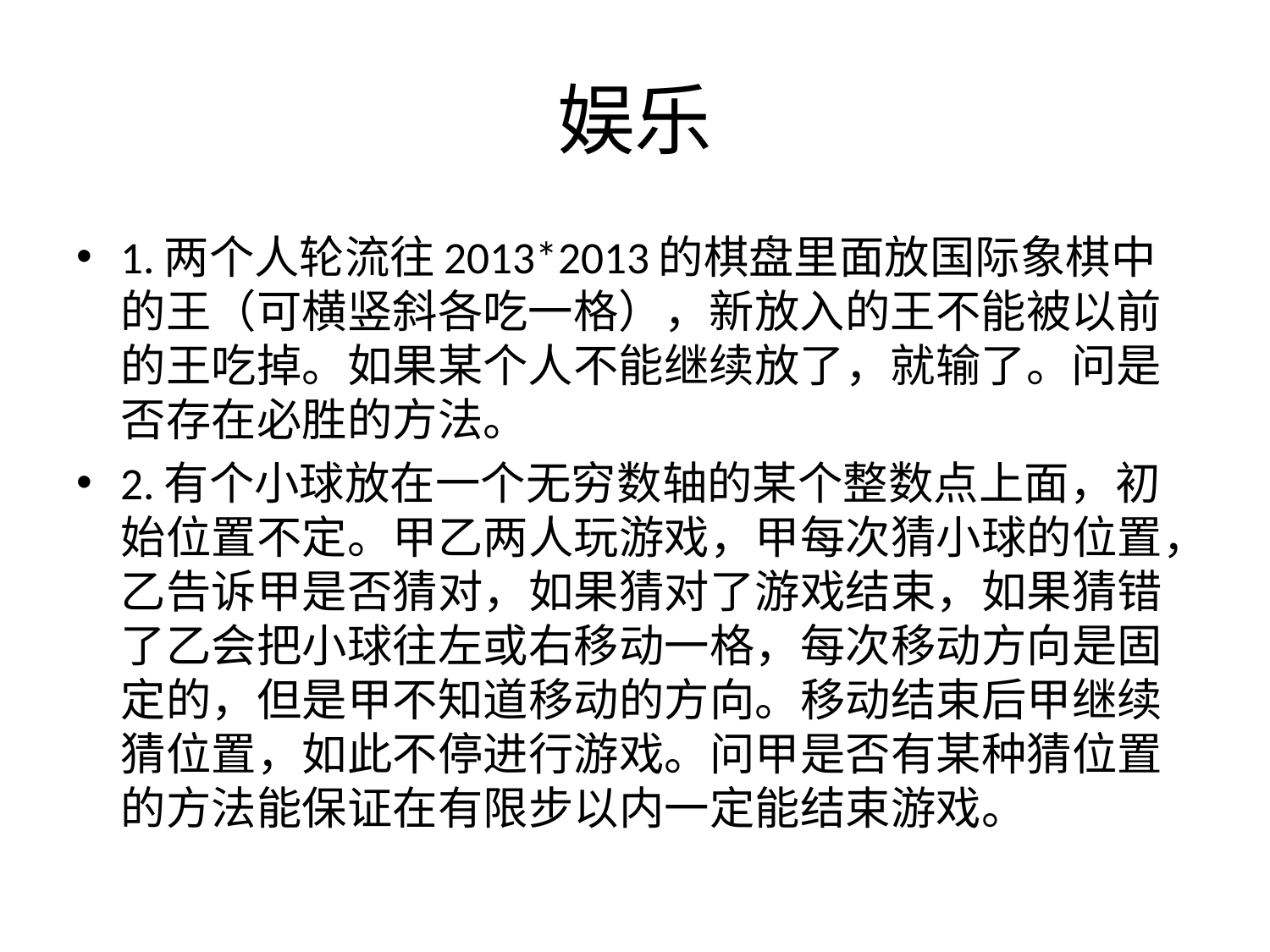

# 娱乐
1.两个人轮流往2013*2013的棋盘里面放国际象棋中的王（可横竖斜各吃一格），新放入的王不能被以前的王吃掉。如果某个人不能继续放了，就输了。问是否存在必胜的方法。
2.有个小球放在一个无穷数轴的某个整数点上面，初始位置不定。甲乙两人玩游戏，甲每次猜小球的位置，乙告诉甲是否猜对，如果猜对了游戏结束，如果猜错了乙会把小球往左或右移动一格，每次移动方向是固定的，但是甲不知道移动的方向。移动结束后甲继续猜位置，如此不停进行游戏。问甲是否有某种猜位置的方法能保证在有限步以内一定能结束游戏。